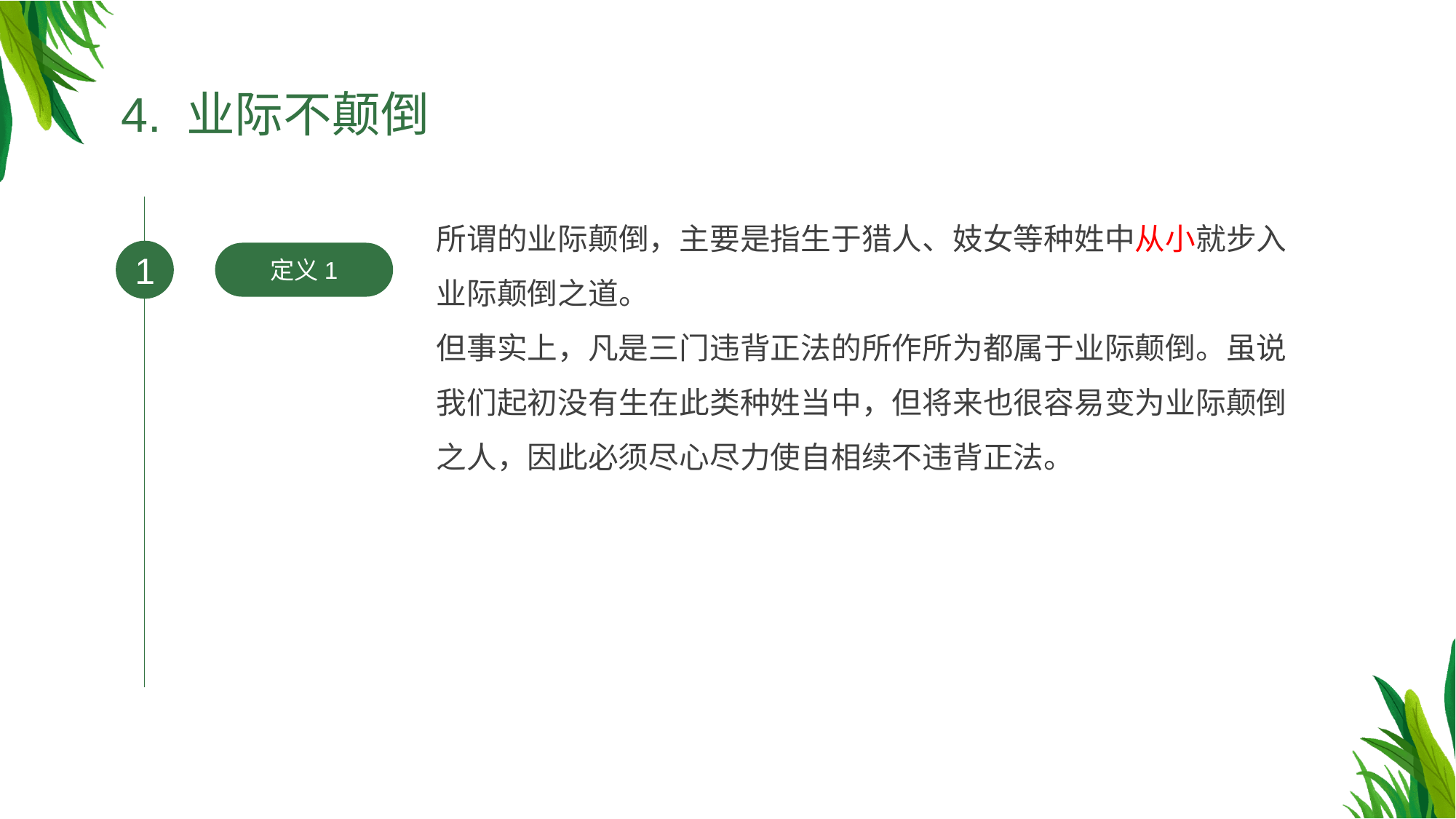

4. 业际不颠倒
所谓的业际颠倒，主要是指生于猎人、妓女等种姓中从小就步入业际颠倒之道。
但事实上，凡是三门违背正法的所作所为都属于业际颠倒。虽说我们起初没有生在此类种姓当中，但将来也很容易变为业际颠倒之人，因此必须尽心尽力使自相续不违背正法。
1
定义1